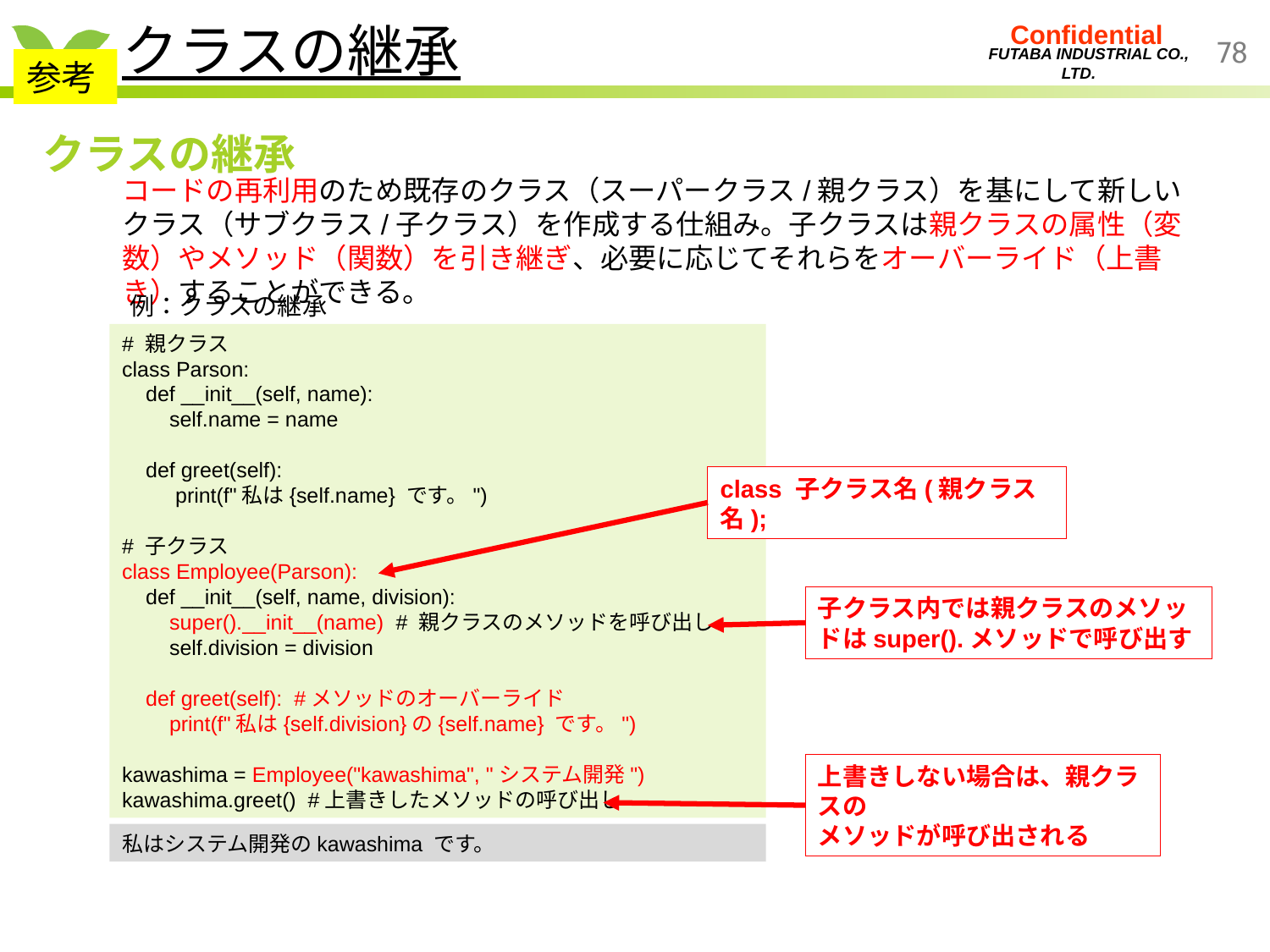

クラスの継承
参考
クラスの継承
コードの再利用のため既存のクラス（スーパークラス/親クラス）を基にして新しいクラス（サブクラス/子クラス）を作成する仕組み。子クラスは親クラスの属性（変数）やメソッド（関数）を引き継ぎ、必要に応じてそれらをオーバーライド（上書き）することができる。
例：クラスの継承
# 親クラス
class Parson:
    def __init__(self, name):
        self.name = name

    def greet(self):
         print(f"私は{self.name} です。")

# 子クラス
class Employee(Parson):
    def __init__(self, name, division):
        super().__init__(name)  # 親クラスのメソッドを呼び出し
        self.division = division

    def greet(self):  #メソッドのオーバーライド
        print(f"私は{self.division}の{self.name} です。")

kawashima = Employee("kawashima", "システム開発")
kawashima.greet()  #上書きしたメソッドの呼び出し
class 子クラス名(親クラス名);
子クラス内では親クラスのメソッドはsuper().メソッドで呼び出す
上書きしない場合は、親クラスの
メソッドが呼び出される
私はシステム開発のkawashima です。